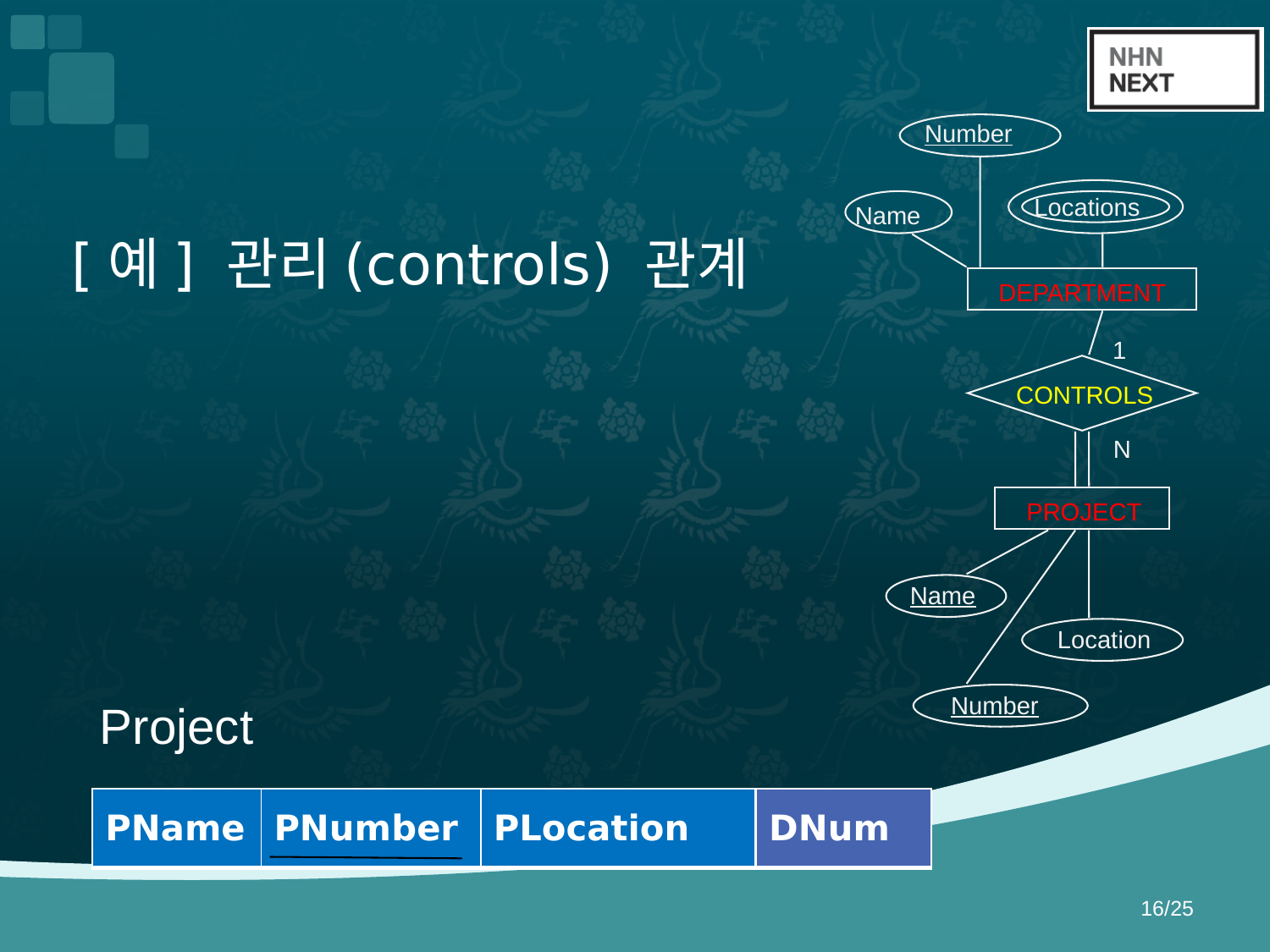

#
Number

Locations

Name

DEPARTMENT

1

CONTROLS
N

PROJECT

Name

Location

Number

[예] 관리(controls) 관계

Project
| PName | PNumber | PLocation |
| --- | --- | --- |
| DNum |
| --- |
16/25